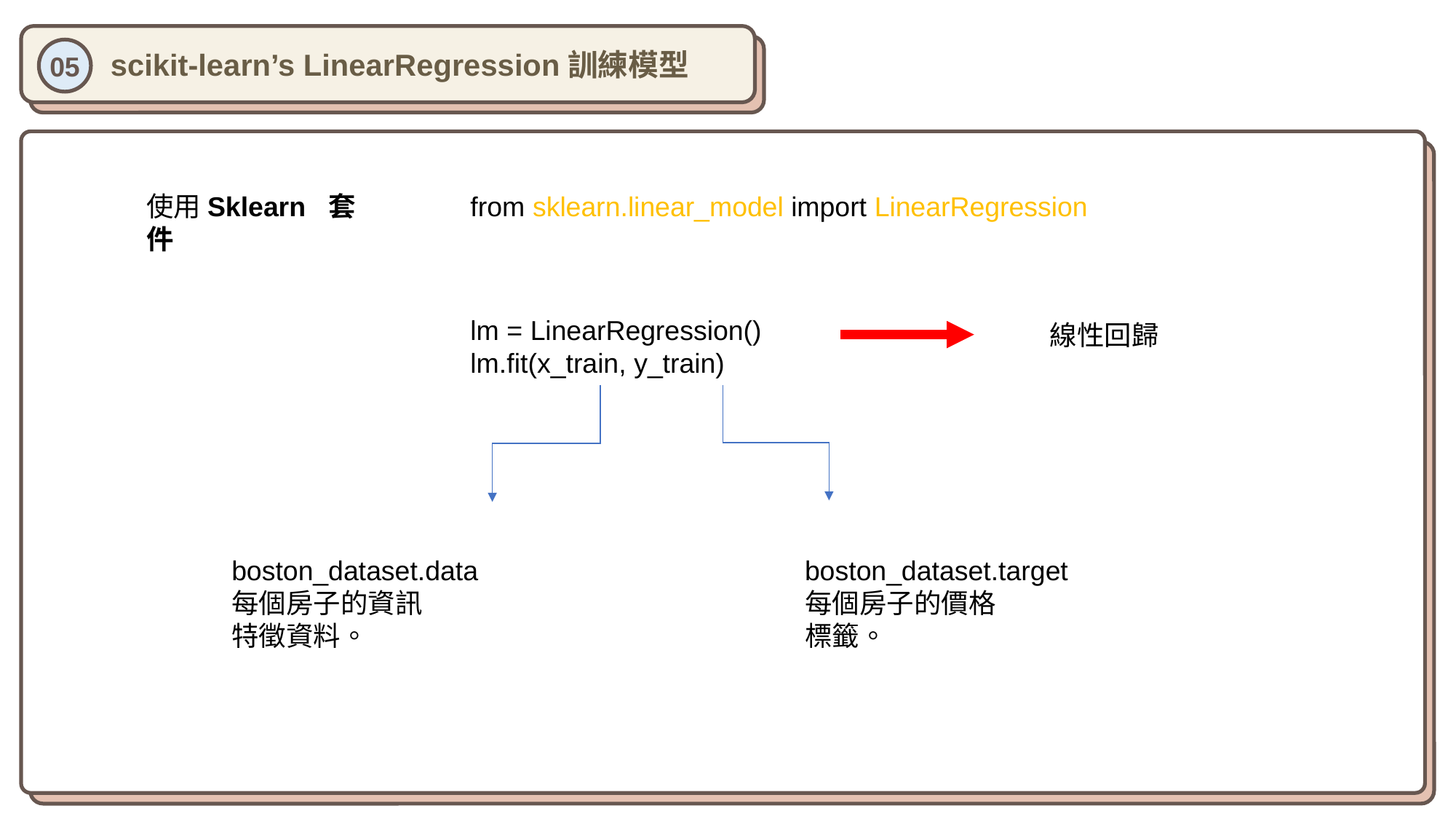

scikit-learn’s LinearRegression訓練模型

05

使用Sklearn 套件
from sklearn.linear_model import LinearRegression
lm = LinearRegression()
lm.fit(x_train, y_train)
線性回歸
boston_dataset.data
每個房子的資訊
特徵資料。

boston_dataset.target
每個房子的價格
標籤。